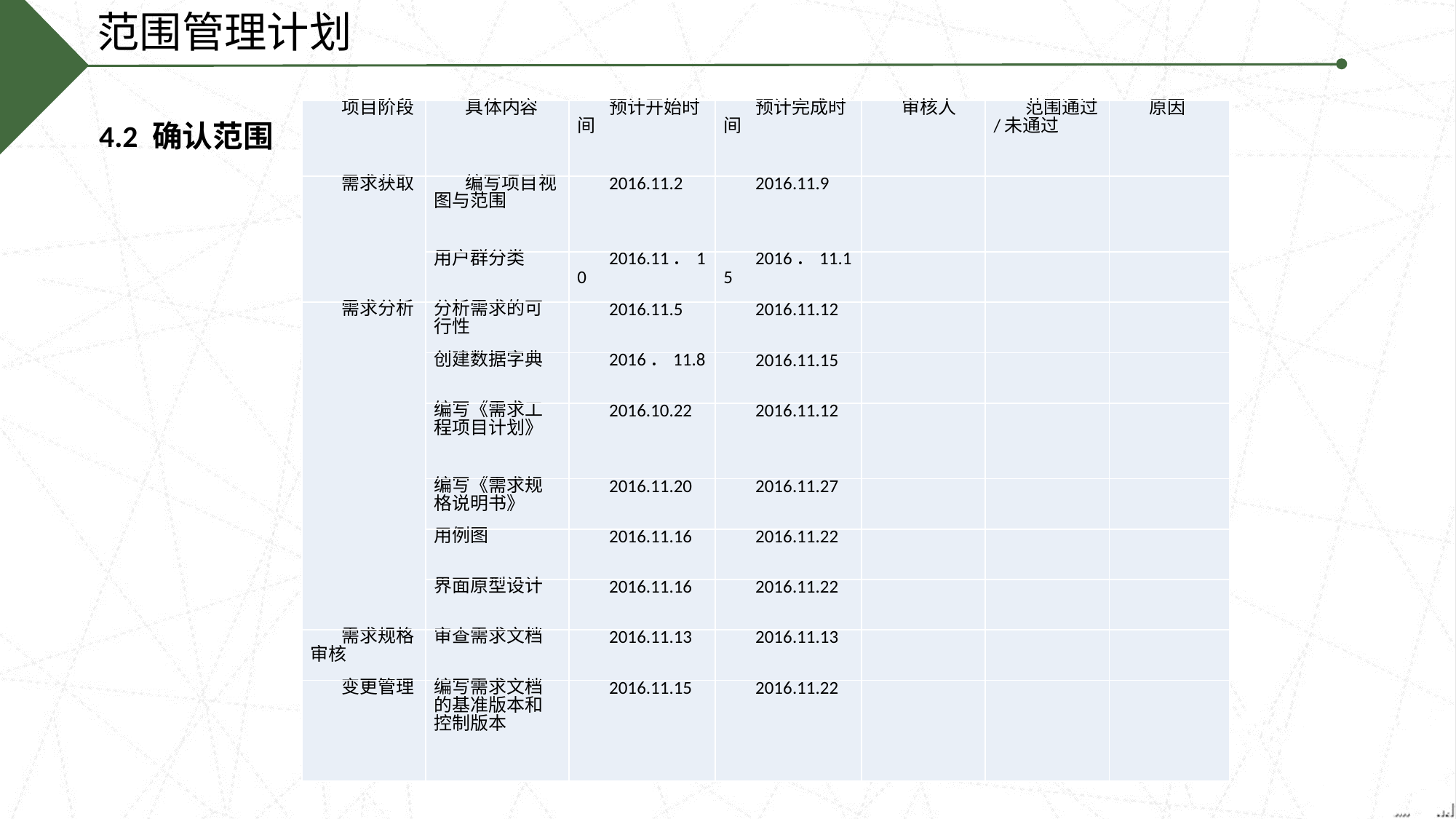

范围管理计划

| 项目阶段 | 具体内容 | 预计开始时间 | 预计完成时间 | 审核人 | 范围通过/未通过 | 原因 |
| --- | --- | --- | --- | --- | --- | --- |
| 需求获取 | 编写项目视图与范围 | 2016.11.2 | 2016.11.9 |  |  |  |
|  | 用户群分类 | 2016.11．10 | 2016．11.15 |  |  |  |
| 需求分析 | 分析需求的可行性 | 2016.11.5 | 2016.11.12 |  |  |  |
|  | 创建数据字典 | 2016．11.8 | 2016.11.15 |  |  |  |
|  | 编写《需求工程项目计划》 | 2016.10.22 | 2016.11.12 |  |  |  |
|  | 编写《需求规格说明书》 | 2016.11.20 | 2016.11.27 |  |  |  |
|  | 用例图 | 2016.11.16 | 2016.11.22 |  |  |  |
|  | 界面原型设计 | 2016.11.16 | 2016.11.22 |  |  |  |
| 需求规格审核 | 审查需求文档 | 2016.11.13 | 2016.11.13 |  |  |  |
| 变更管理 | 编写需求文档的基准版本和控制版本 | 2016.11.15 | 2016.11.22 |  |  |  |
4.2 确认范围